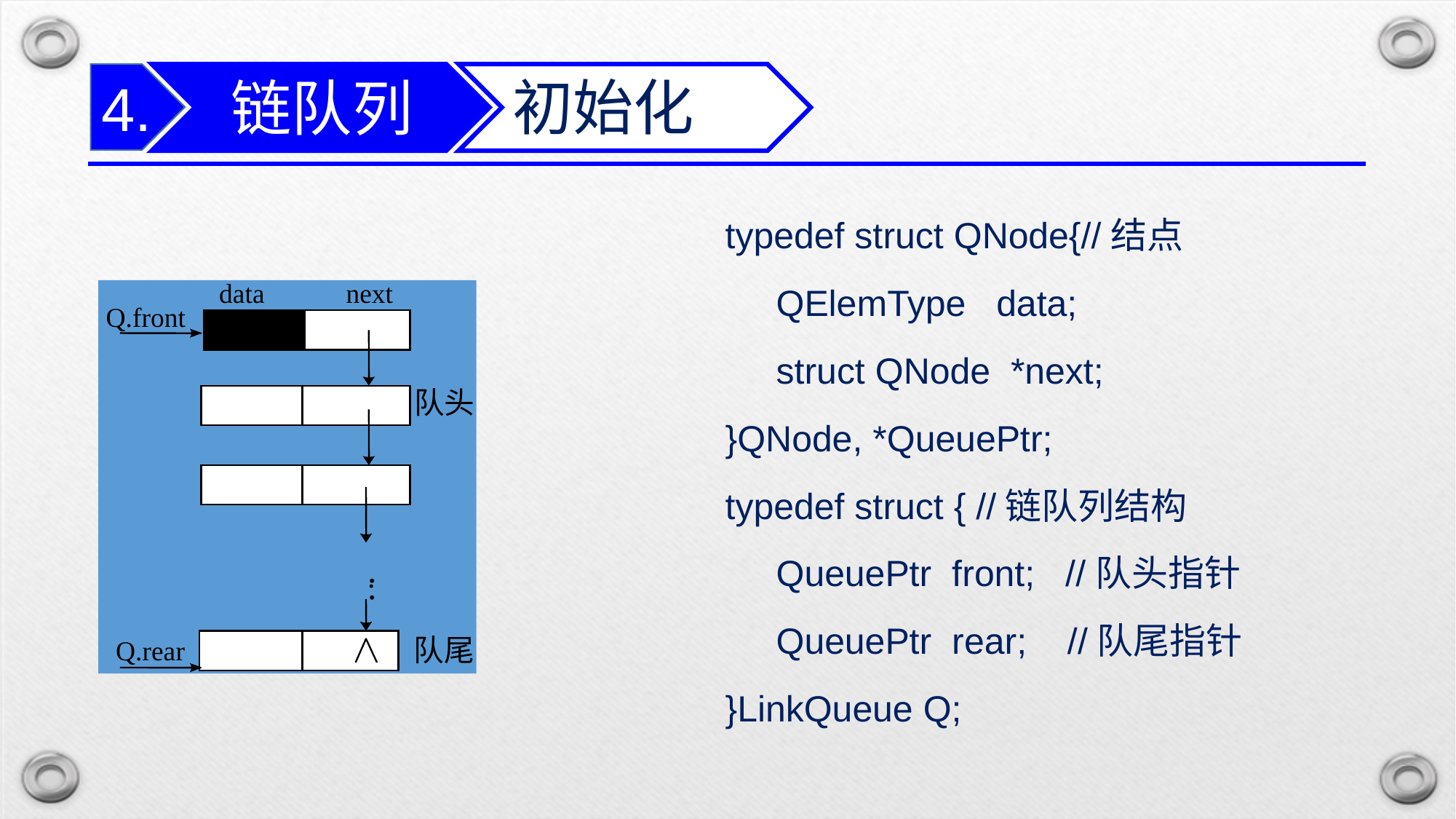

链队列

4.
初始化
typedef struct QNode{//结点
     QElemType   data;
     struct QNode  *next;
}QNode, *QueuePtr;
typedef struct { //链队列结构
     QueuePtr  front;   //队头指针
     QueuePtr  rear;    //队尾指针
}LinkQueue Q;

data
next

Q.front

队头

.
.
.

队尾
Q.rear